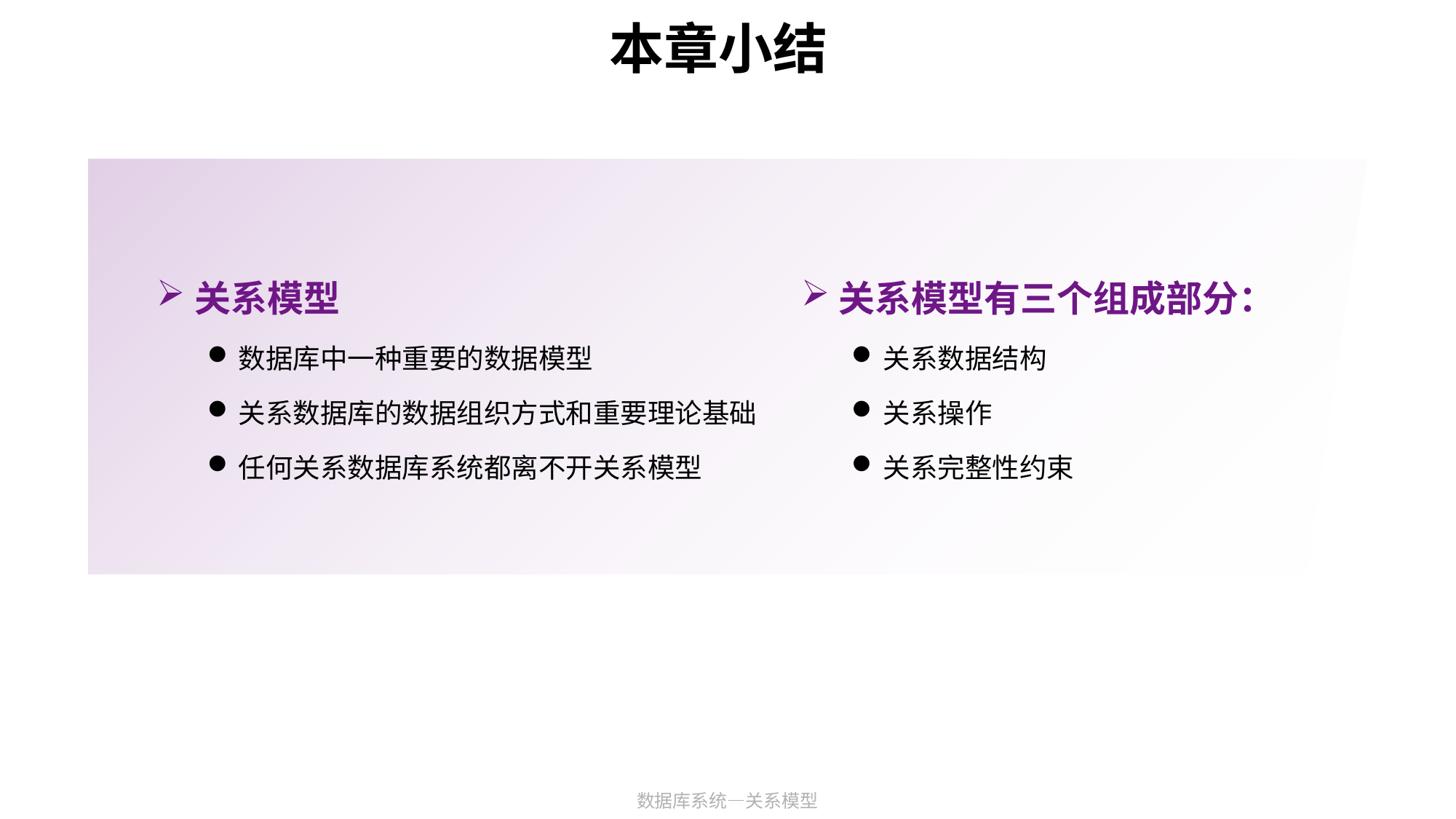

# 本章小结

关系模型
数据库中一种重要的数据模型
关系数据库的数据组织方式和重要理论基础
任何关系数据库系统都离不开关系模型
关系模型有三个组成部分：
关系数据结构
关系操作
关系完整性约束

85
数据库系统—关系模型